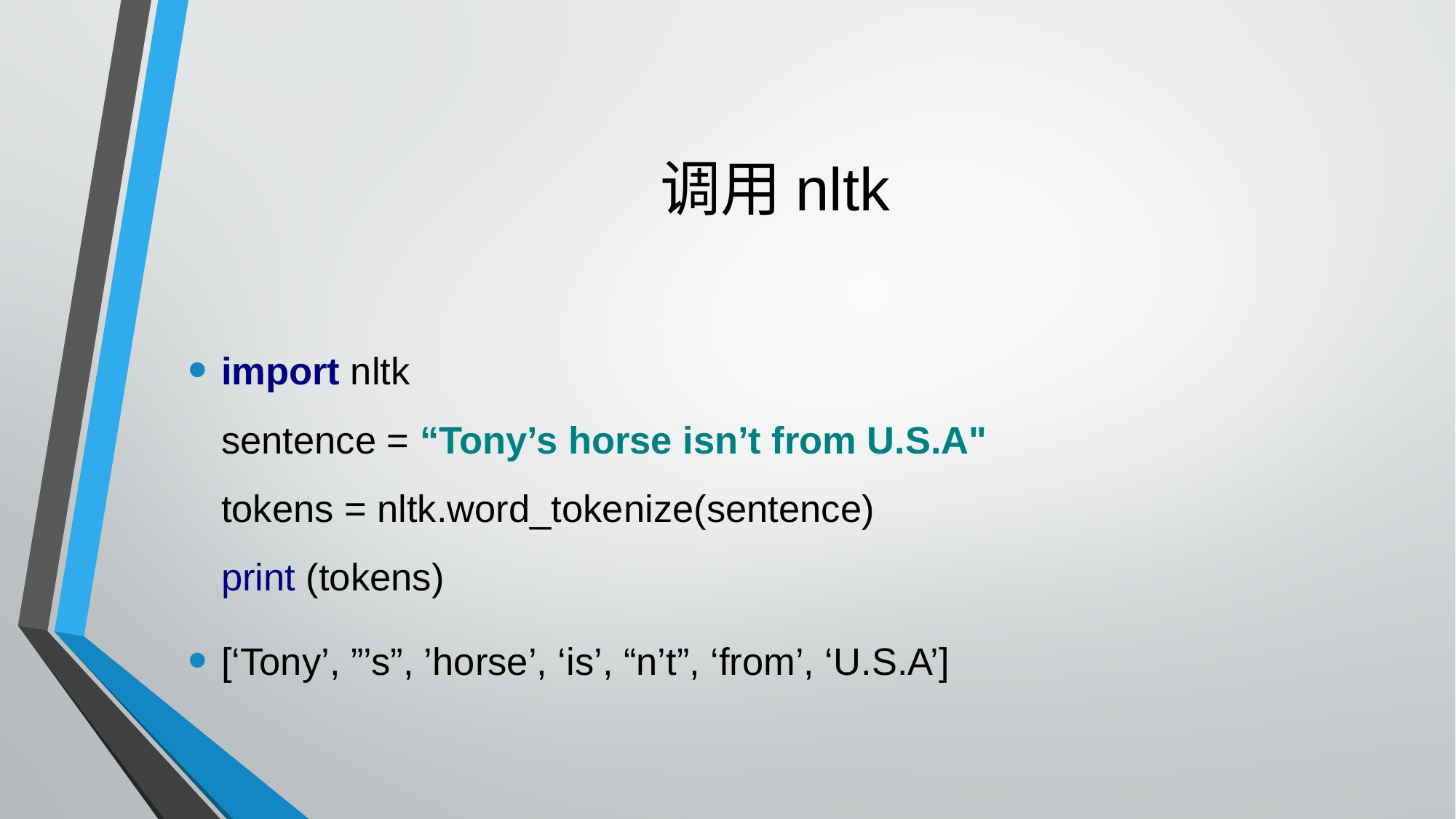

# 调用nltk
import nltk
sentence = “Tony’s horse isn’t from U.S.A"
tokens = nltk.word_tokenize(sentence)
print (tokens)
[‘Tony’, ”’s”, ’horse’, ‘is’, “n’t”, ‘from’, ‘U.S.A’]